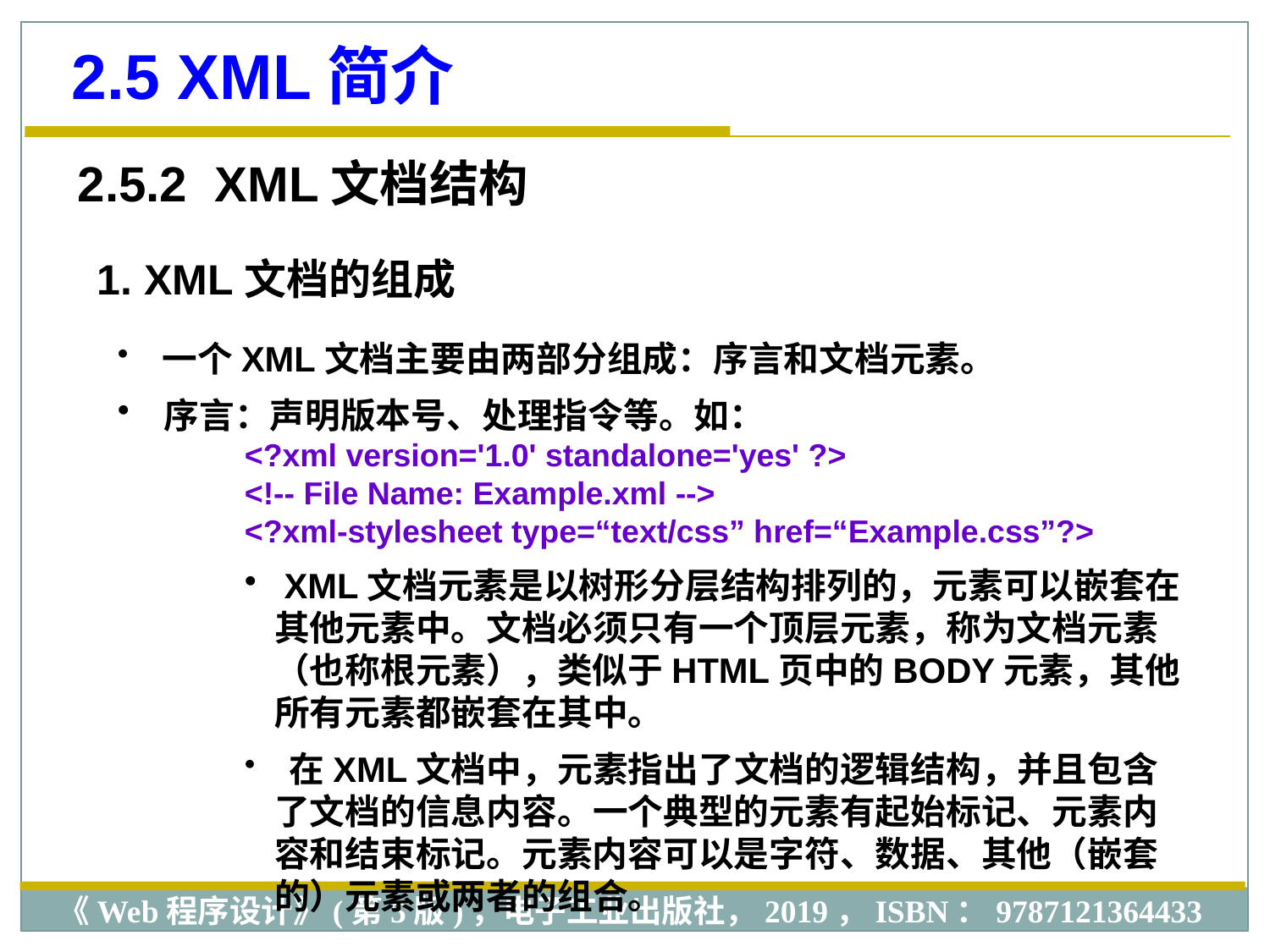

2.5 XML简介
2.5.2  XML文档结构
1. XML文档的组成
 一个XML文档主要由两部分组成：序言和文档元素。
 序言：声明版本号、处理指令等。如：
<?xml version='1.0' standalone='yes' ?>
<!-- File Name: Example.xml -->
<?xml-stylesheet type=“text/css” href=“Example.css”?>
 XML文档元素是以树形分层结构排列的，元素可以嵌套在其他元素中。文档必须只有一个顶层元素，称为文档元素（也称根元素），类似于HTML页中的BODY元素，其他所有元素都嵌套在其中。
 在XML文档中，元素指出了文档的逻辑结构，并且包含了文档的信息内容。一个典型的元素有起始标记、元素内容和结束标记。元素内容可以是字符、数据、其他（嵌套的）元素或两者的组合。